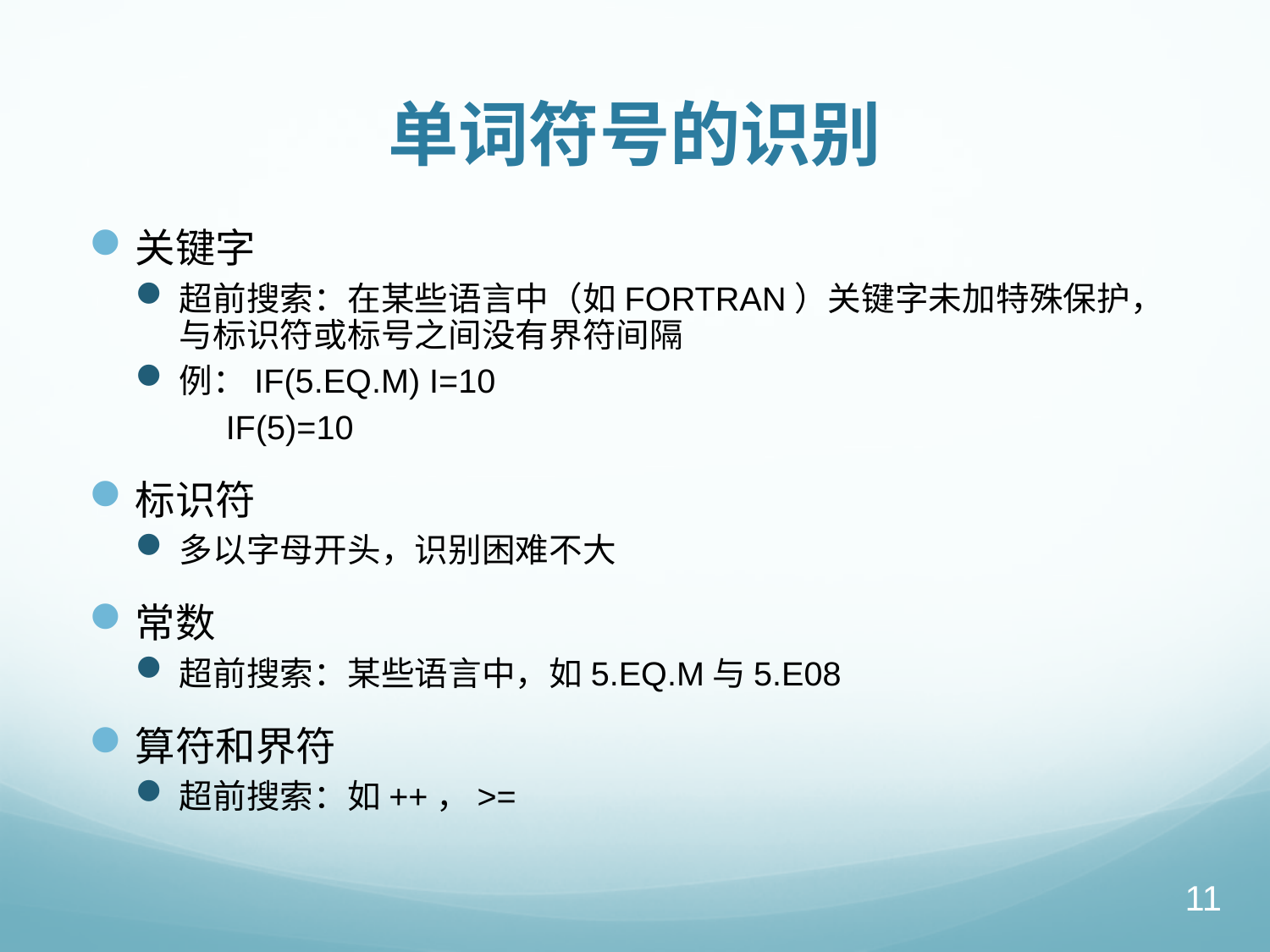

# 单词符号的识别
关键字
超前搜索：在某些语言中（如FORTRAN）关键字未加特殊保护，与标识符或标号之间没有界符间隔
例：IF(5.EQ.M) I=10
		     IF(5)=10
标识符
多以字母开头，识别困难不大
常数
超前搜索：某些语言中，如5.EQ.M与5.E08
算符和界符
超前搜索：如++，>=
11